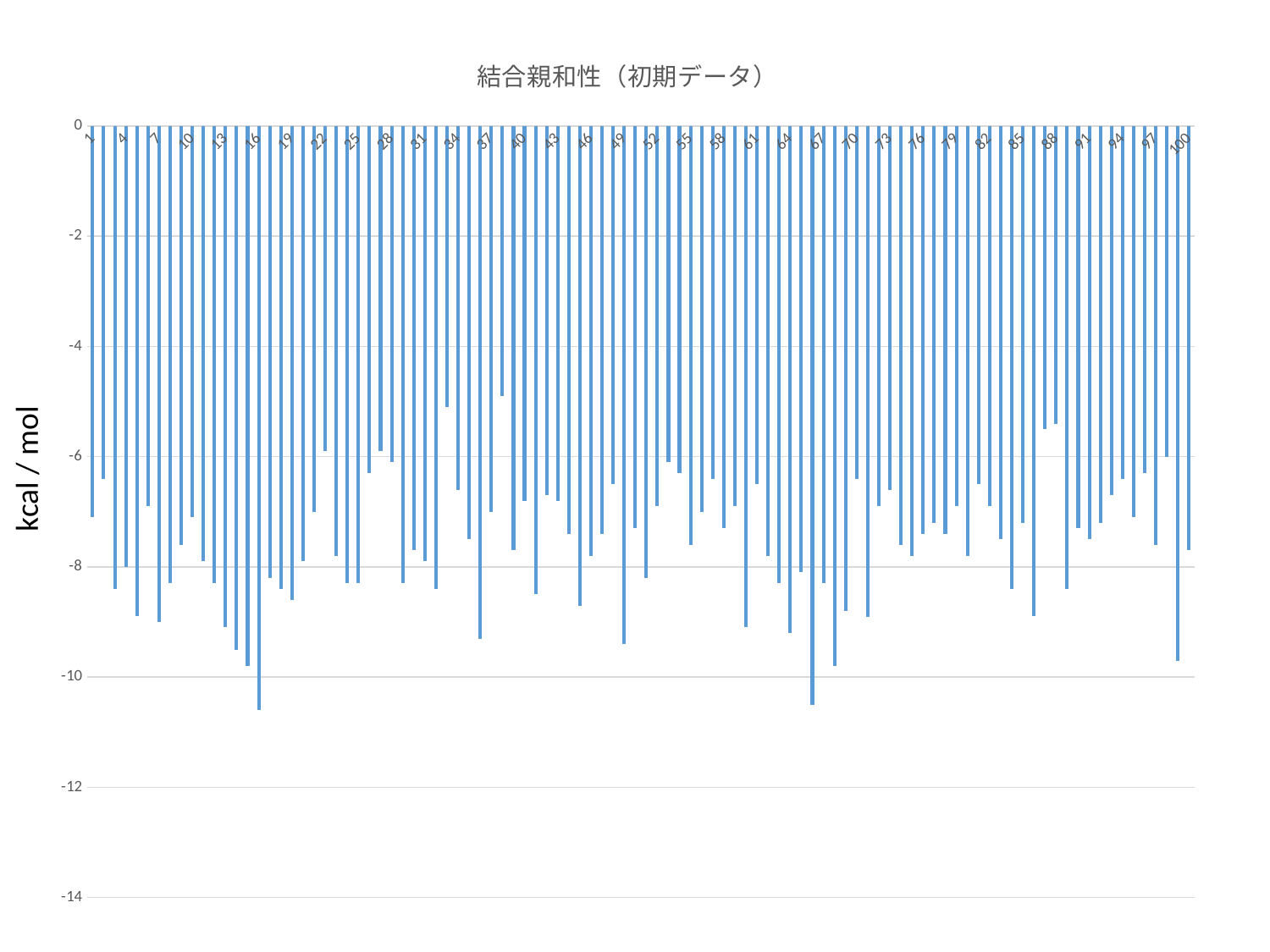

### Chart: 結合親和性（初期データ）

| Category |  |
|---|---|
kcal / mol